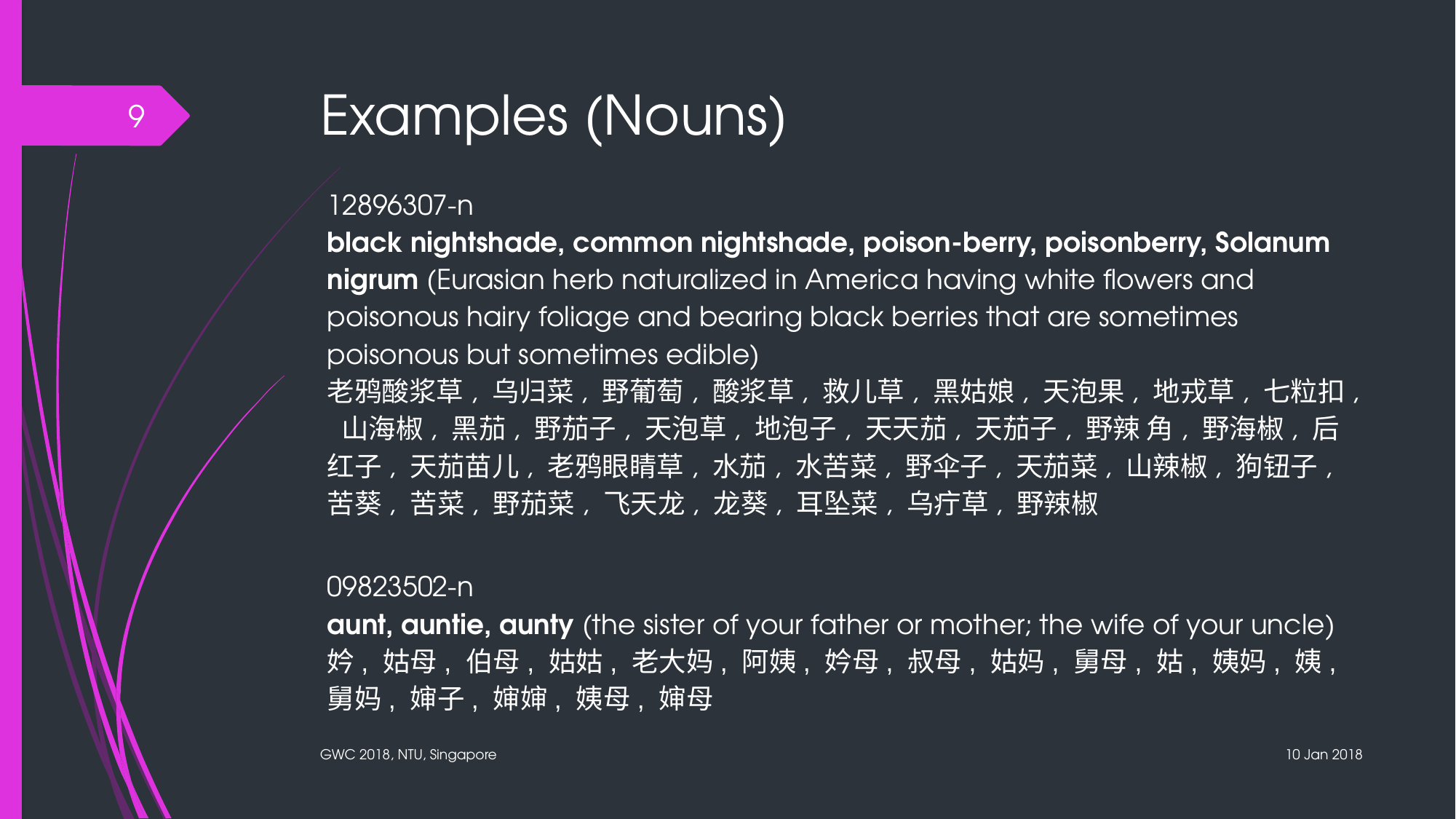

# Examples (Nouns)
9
12896307-n
black nightshade, common nightshade, poison-berry, poisonberry, Solanum nigrum (Eurasian herb naturalized in America having white flowers and poisonous hairy foliage and bearing black berries that are sometimes poisonous but sometimes edible)
老鸦酸浆草, 乌归菜, 野葡萄, 酸浆草, 救儿草, 黑姑娘, 天泡果, 地戎草, 七粒扣, 山海椒, 黑茄, 野茄子, 天泡草, 地泡子, 天天茄, 天茄子, 野辣 角, 野海椒, 后红子, 天茄苗儿, 老鸦眼睛草, 水茄, 水苦菜, 野伞子, 天茄菜, 山辣椒, 狗钮子, 苦葵, 苦菜, 野茄菜, 飞天龙, 龙葵, 耳坠菜, 乌疔草, 野辣椒
09823502-n
aunt, auntie, aunty (the sister of your father or mother; the wife of your uncle)
妗, 姑母, 伯母, 姑姑, 老大妈, 阿姨, 妗母, 叔母, 姑妈, 舅母, 姑, 姨妈, 姨, 舅妈, 婶子, 婶婶, 姨母, 婶母
10 Jan 2018
GWC 2018, NTU, Singapore